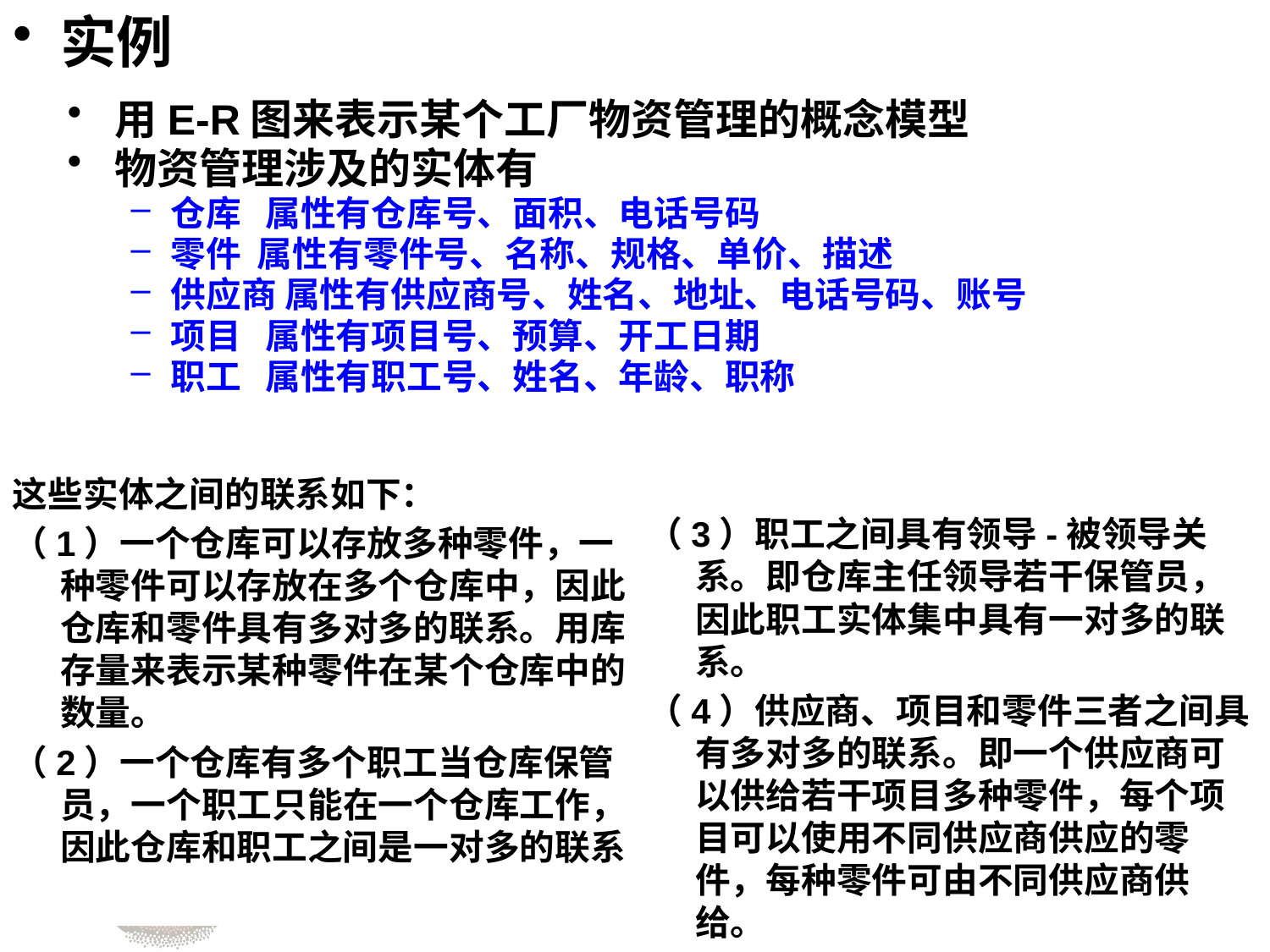

实例
用E-R图来表示某个工厂物资管理的概念模型
物资管理涉及的实体有
仓库   属性有仓库号、面积、电话号码
零件  属性有零件号、名称、规格、单价、描述
供应商 属性有供应商号、姓名、地址、电话号码、账号
项目   属性有项目号、预算、开工日期
职工   属性有职工号、姓名、年龄、职称
这些实体之间的联系如下：
（1）一个仓库可以存放多种零件，一种零件可以存放在多个仓库中，因此仓库和零件具有多对多的联系。用库存量来表示某种零件在某个仓库中的数量。
（2）一个仓库有多个职工当仓库保管员，一个职工只能在一个仓库工作，因此仓库和职工之间是一对多的联系
（3）职工之间具有领导-被领导关系。即仓库主任领导若干保管员，因此职工实体集中具有一对多的联系。
（4）供应商、项目和零件三者之间具有多对多的联系。即一个供应商可以供给若干项目多种零件，每个项目可以使用不同供应商供应的零件，每种零件可由不同供应商供给。